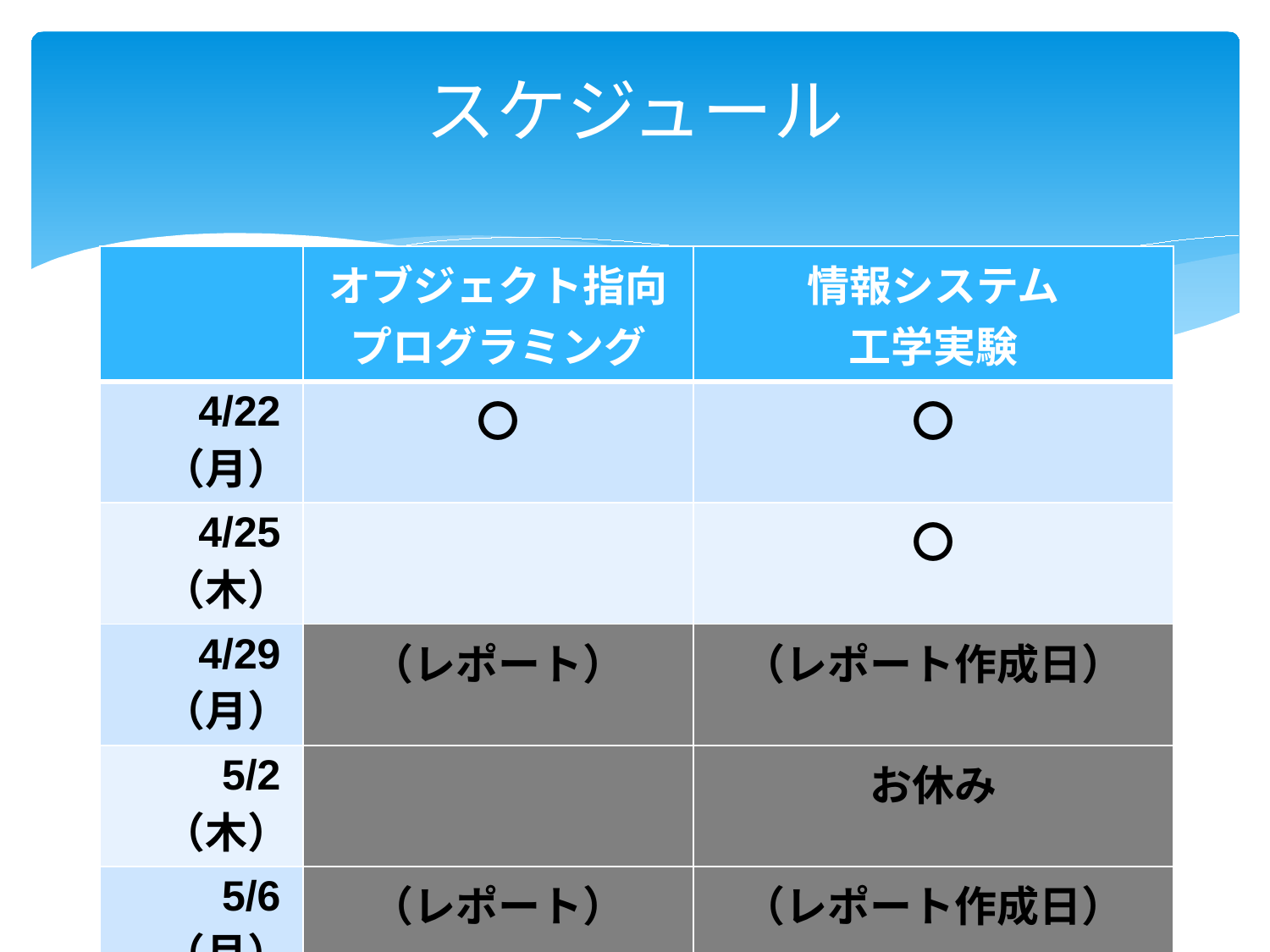

# スケジュール
|  | オブジェクト指向 プログラミング | 情報システム 工学実験 |
| --- | --- | --- |
| 4/22（月） | 〇 | 〇 |
| 4/25（木） |  | 〇 |
| 4/29（月） | （レポート） | （レポート作成日） |
| 5/2（木） |  | お休み |
| 5/6（月） | （レポート） | （レポート作成日） |
| 5/9（木） | レポート提出期限 | 〇 |
| 5/13（月） | 〇 | 〇 |
| 5/16（木） |  | レポート提出期限 |